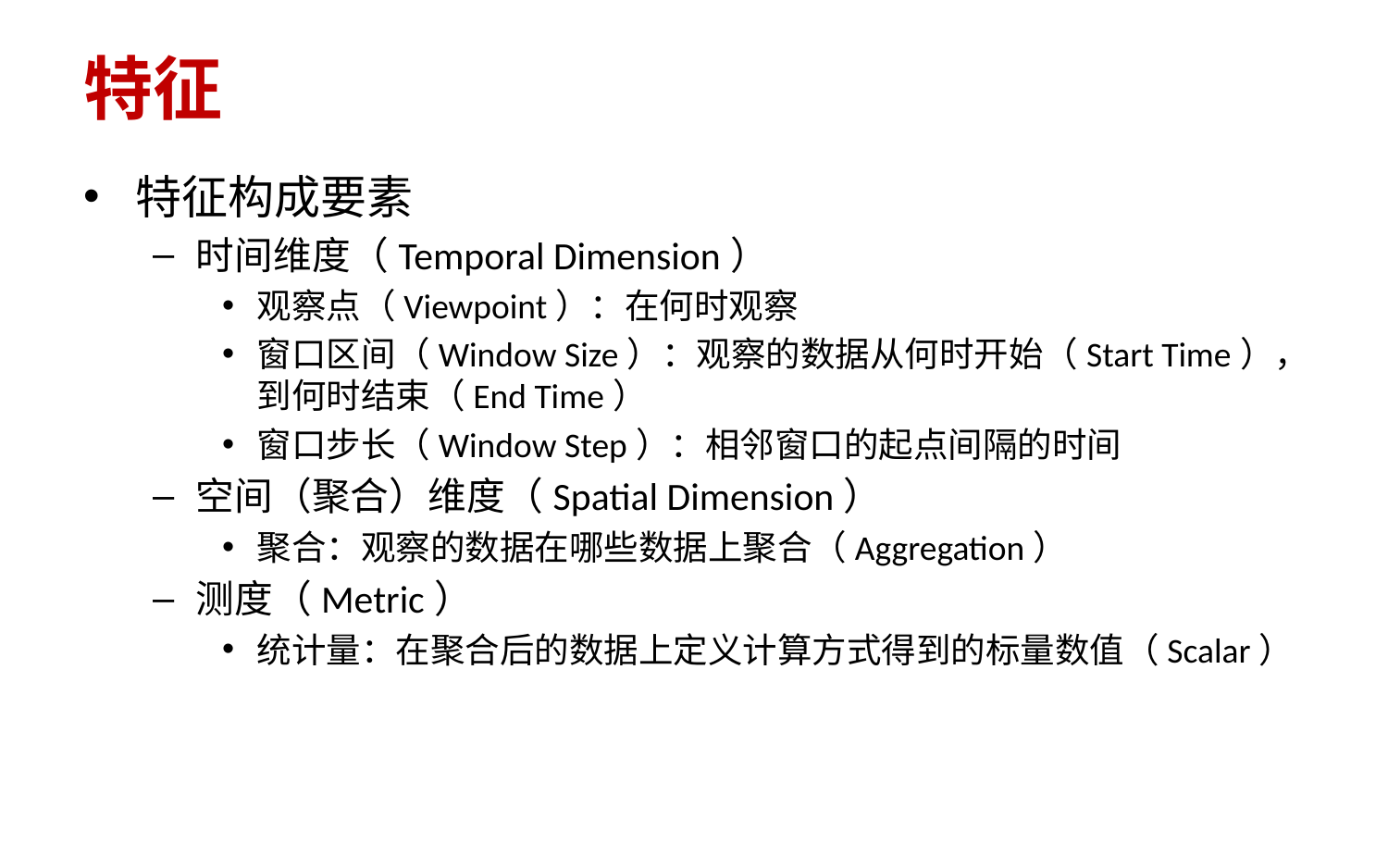

# 特征
特征构成要素
时间维度（Temporal Dimension）
观察点（Viewpoint）：在何时观察
窗口区间（Window Size）：观察的数据从何时开始（Start Time），到何时结束（End Time）
窗口步长（Window Step）：相邻窗口的起点间隔的时间
空间（聚合）维度（Spatial Dimension）
聚合：观察的数据在哪些数据上聚合（Aggregation）
测度（Metric）
统计量：在聚合后的数据上定义计算方式得到的标量数值（Scalar）